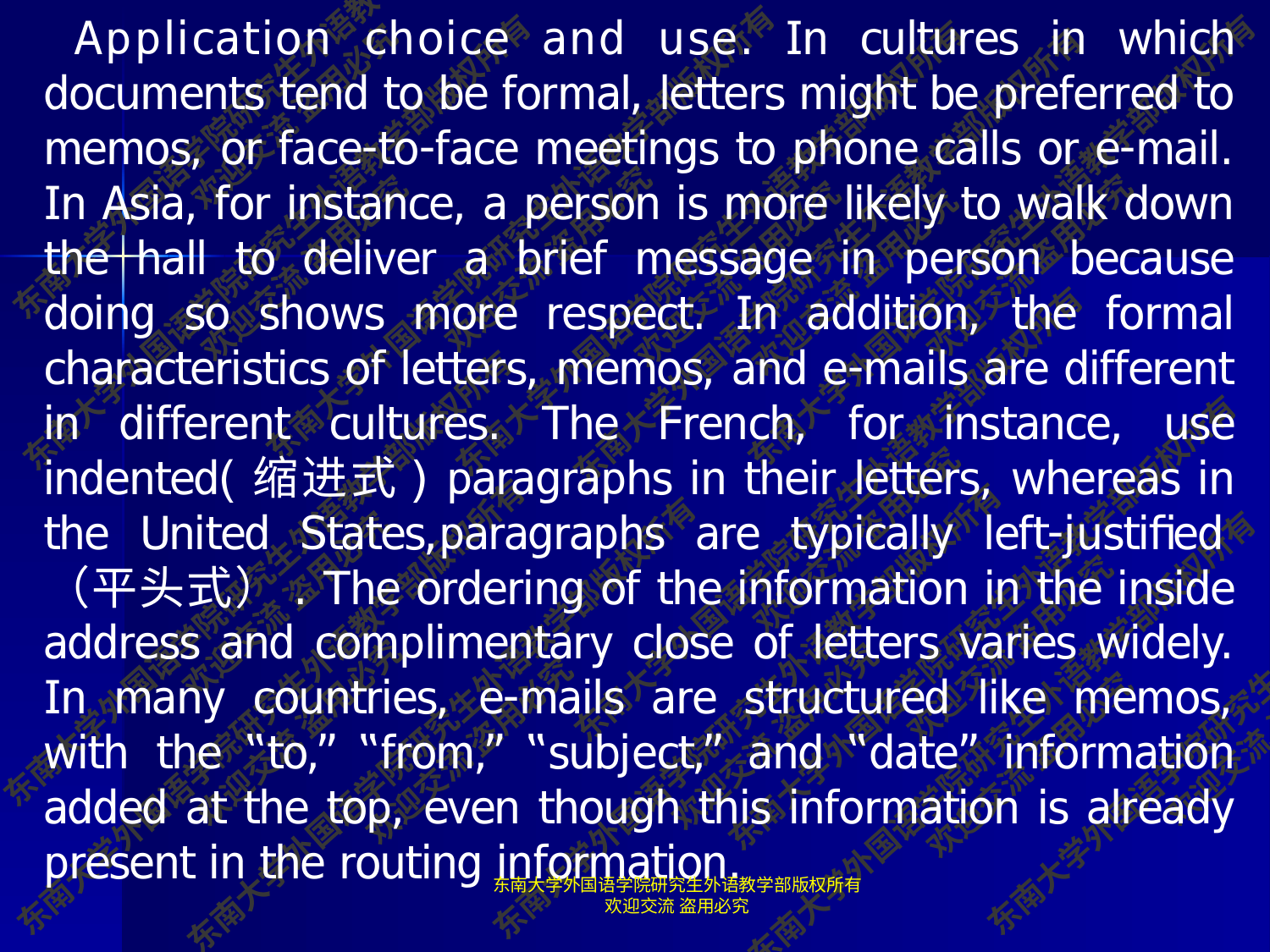

Application choice and use. In cultures in which documents tend to be formal, letters might be preferred to memos, or face-to-face meetings to phone calls or e-mail. In Asia, for instance, a person is more likely to walk down the hall to deliver a brief message in person because doing so shows more respect. In addition, the formal characteristics of letters, memos, and e-mails are different in different cultures. The French, for instance, use indented(缩进式) paragraphs in their letters, whereas in the United States,paragraphs are typically left-justified（平头式）. The ordering of the information in the inside address and complimentary close of letters varies widely. In many countries, e-mails are structured like memos, with the “to,” “from,” “subject,” and “date” information added at the top, even though this information is already present in the routing information.
#
东南大学外国语学院研究生外语教学部版权所有 欢迎交流 盗用必究